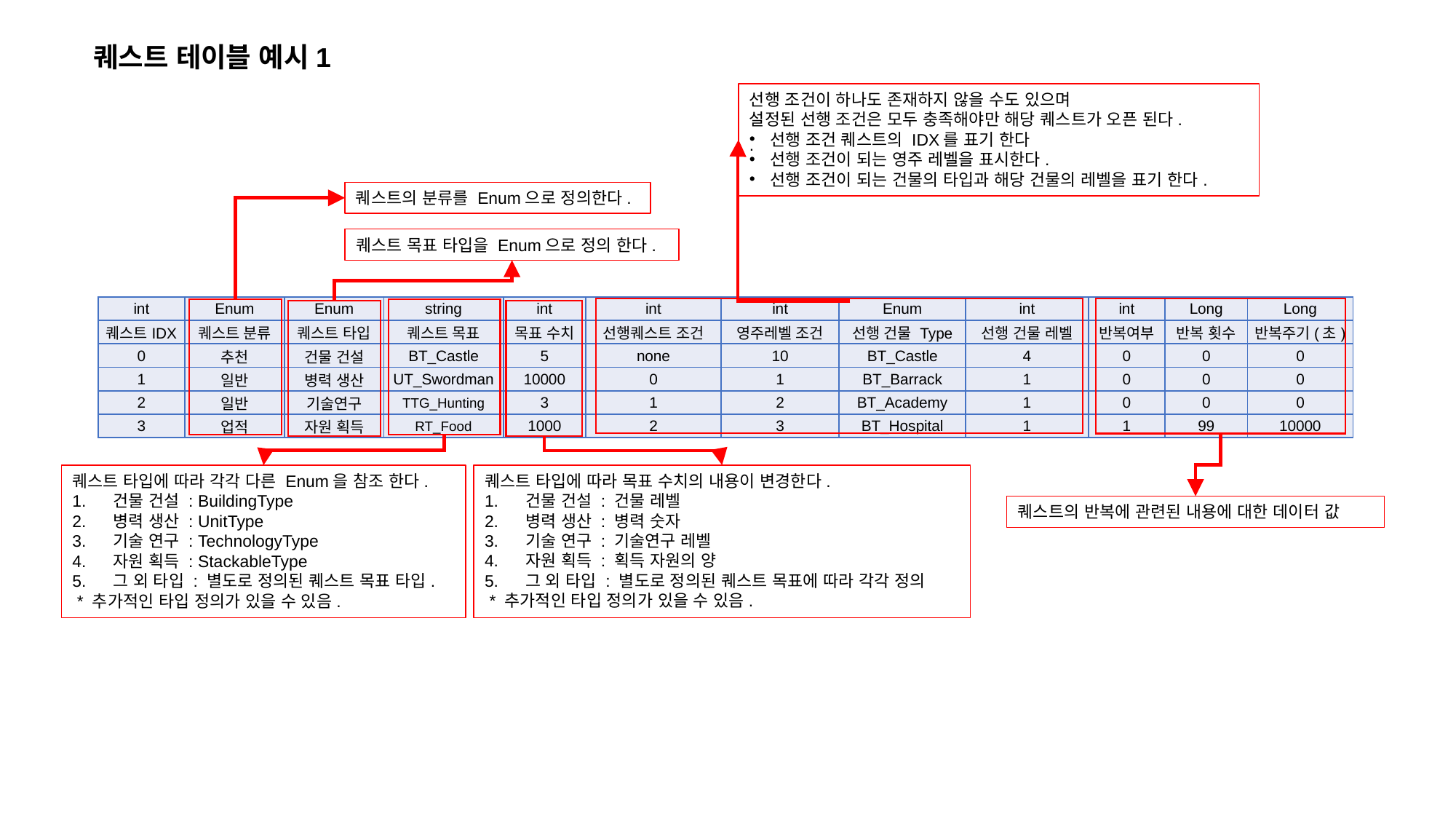

퀘스트 테이블 예시1
선행 조건이 하나도 존재하지 않을 수도 있으며
설정된 선행 조건은 모두 충족해야만 해당 퀘스트가 오픈 된다.
선행 조건 퀘스트의 IDX를 표기 한다
선행 조건이 되는 영주 레벨을 표시한다.
선행 조건이 되는 건물의 타입과 해당 건물의 레벨을 표기 한다.
.
퀘스트의 분류를 Enum으로 정의한다.
퀘스트 목표 타입을 Enum으로 정의 한다.
| int | Enum | Enum | string | int | int | int | Enum | int | int | Long | Long |
| --- | --- | --- | --- | --- | --- | --- | --- | --- | --- | --- | --- |
| 퀘스트IDX | 퀘스트 분류 | 퀘스트 타입 | 퀘스트 목표 | 목표 수치 | 선행퀘스트 조건 | 영주레벨 조건 | 선행 건물 Type | 선행 건물 레벨 | 반복여부 | 반복 횟수 | 반복주기(초) |
| 0 | 추천 | 건물 건설 | BT\_Castle | 5 | none | 10 | BT\_Castle | 4 | 0 | 0 | 0 |
| 1 | 일반 | 병력 생산 | UT\_Swordman | 10000 | 0 | 1 | BT\_Barrack | 1 | 0 | 0 | 0 |
| 2 | 일반 | 기술연구 | TTG\_Hunting | 3 | 1 | 2 | BT\_Academy | 1 | 0 | 0 | 0 |
| 3 | 업적 | 자원 획득 | RT\_Food | 1000 | 2 | 3 | BT\_Hospital | 1 | 1 | 99 | 10000 |

퀘스트 타입에 따라 목표 수치의 내용이 변경한다.
건물 건설 : 건물 레벨
병력 생산 : 병력 숫자
기술 연구 : 기술연구 레벨
자원 획득 : 획득 자원의 양
그 외 타입 : 별도로 정의된 퀘스트 목표에 따라 각각 정의
 * 추가적인 타입 정의가 있을 수 있음.
퀘스트 타입에 따라 각각 다른 Enum을 참조 한다.
건물 건설 : BuildingType
병력 생산 : UnitType
기술 연구 : TechnologyType
자원 획득 : StackableType
그 외 타입 : 별도로 정의된 퀘스트 목표 타입.
 * 추가적인 타입 정의가 있을 수 있음.
퀘스트의 반복에 관련된 내용에 대한 데이터 값